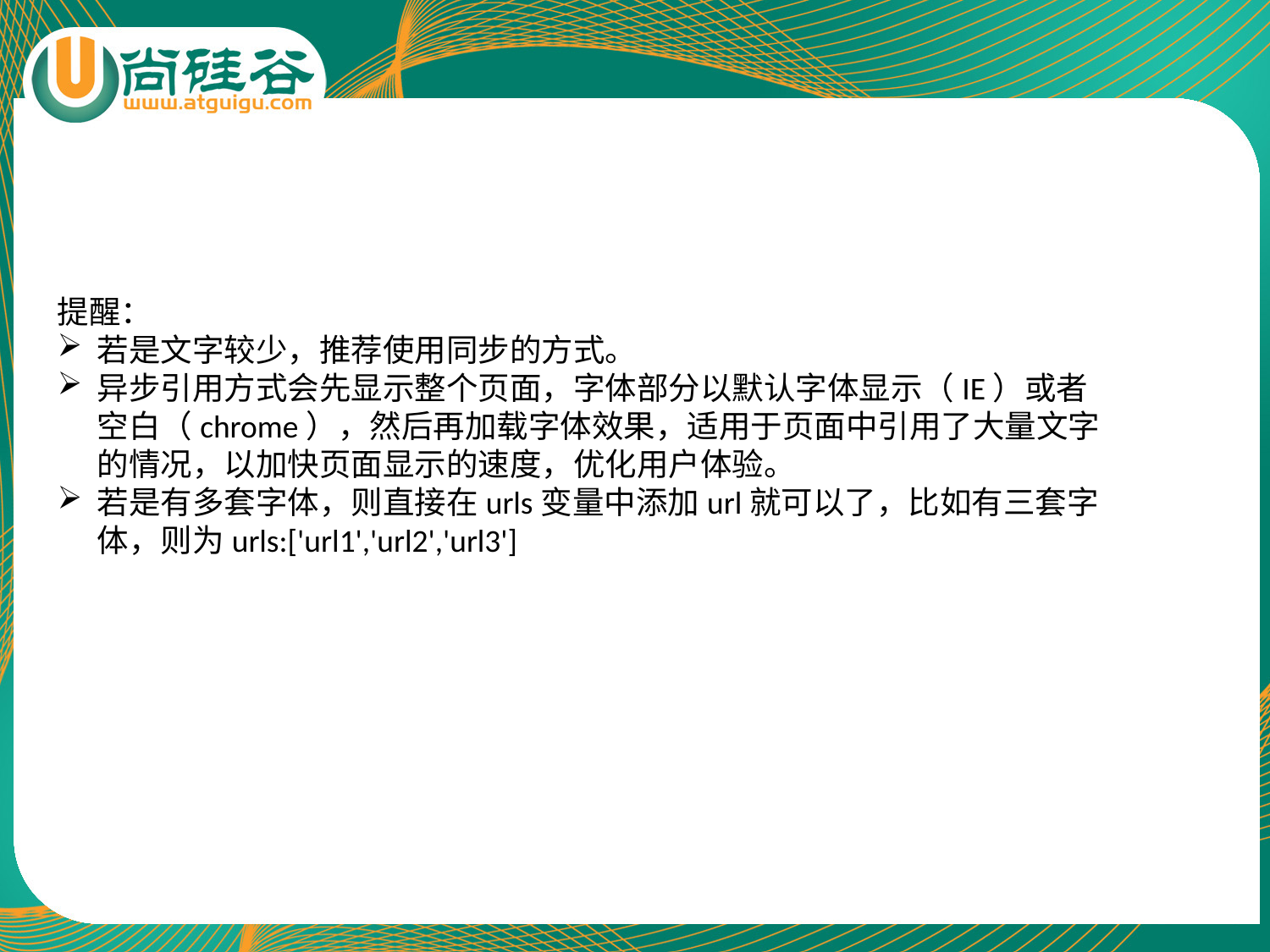

提醒：
若是文字较少，推荐使用同步的方式。
异步引用方式会先显示整个页面，字体部分以默认字体显示（IE）或者空白（chrome），然后再加载字体效果，适用于页面中引用了大量文字的情况，以加快页面显示的速度，优化用户体验。
若是有多套字体，则直接在urls变量中添加url就可以了，比如有三套字体，则为urls:['url1','url2','url3']